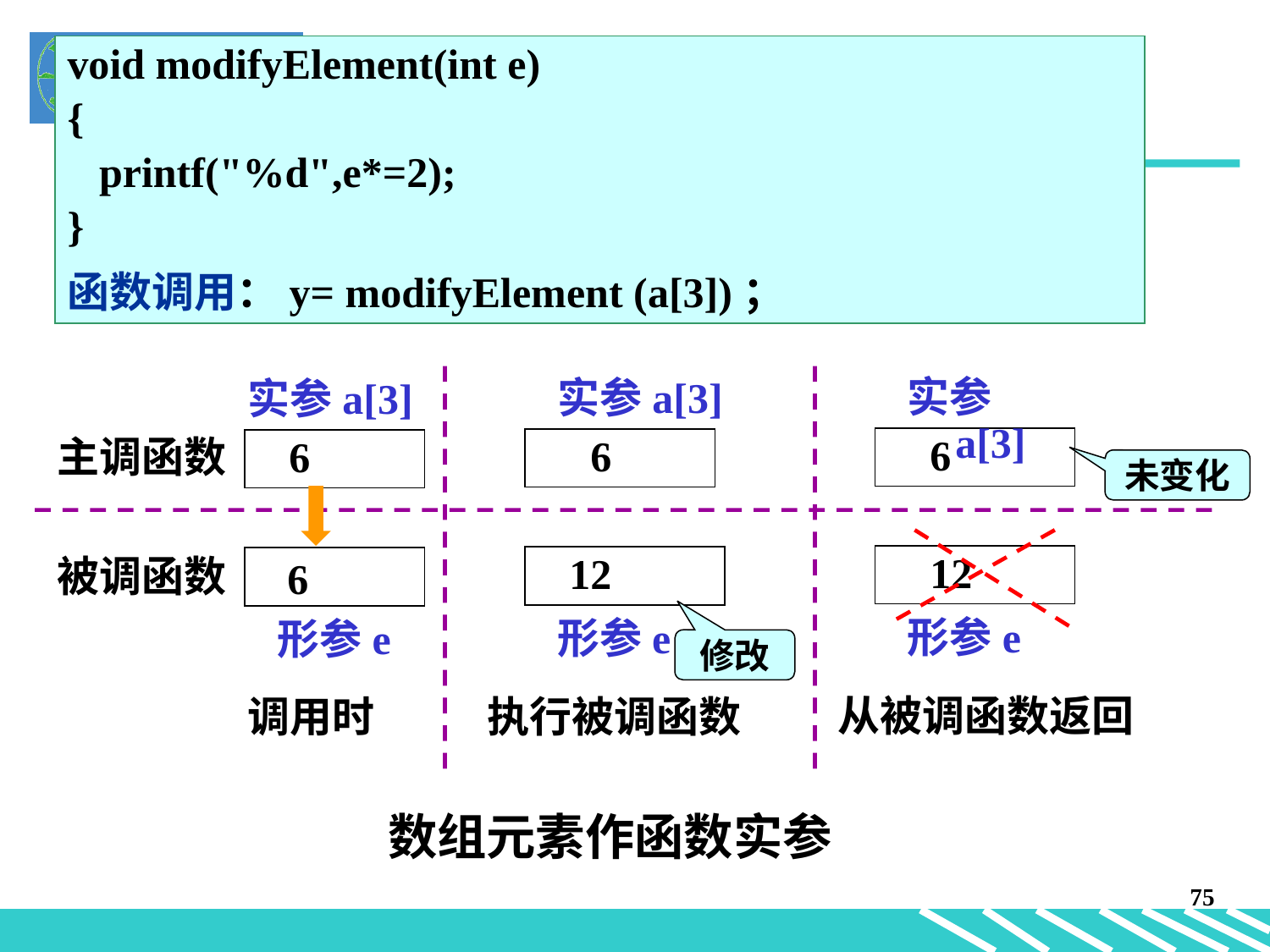

void modifyElement(int e)
{
   printf("%d",e*=2);
}
函数调用：y= modifyElement (a[3])；

实参a[3]
实参a[3]
实参a[3]
    6
     6
主调函数
   6
未变化

    12
   12

被调函数
6
形参e
形参e
形参e
修改
从被调函数返回
调用时
执行被调函数
数组元素作函数实参
75